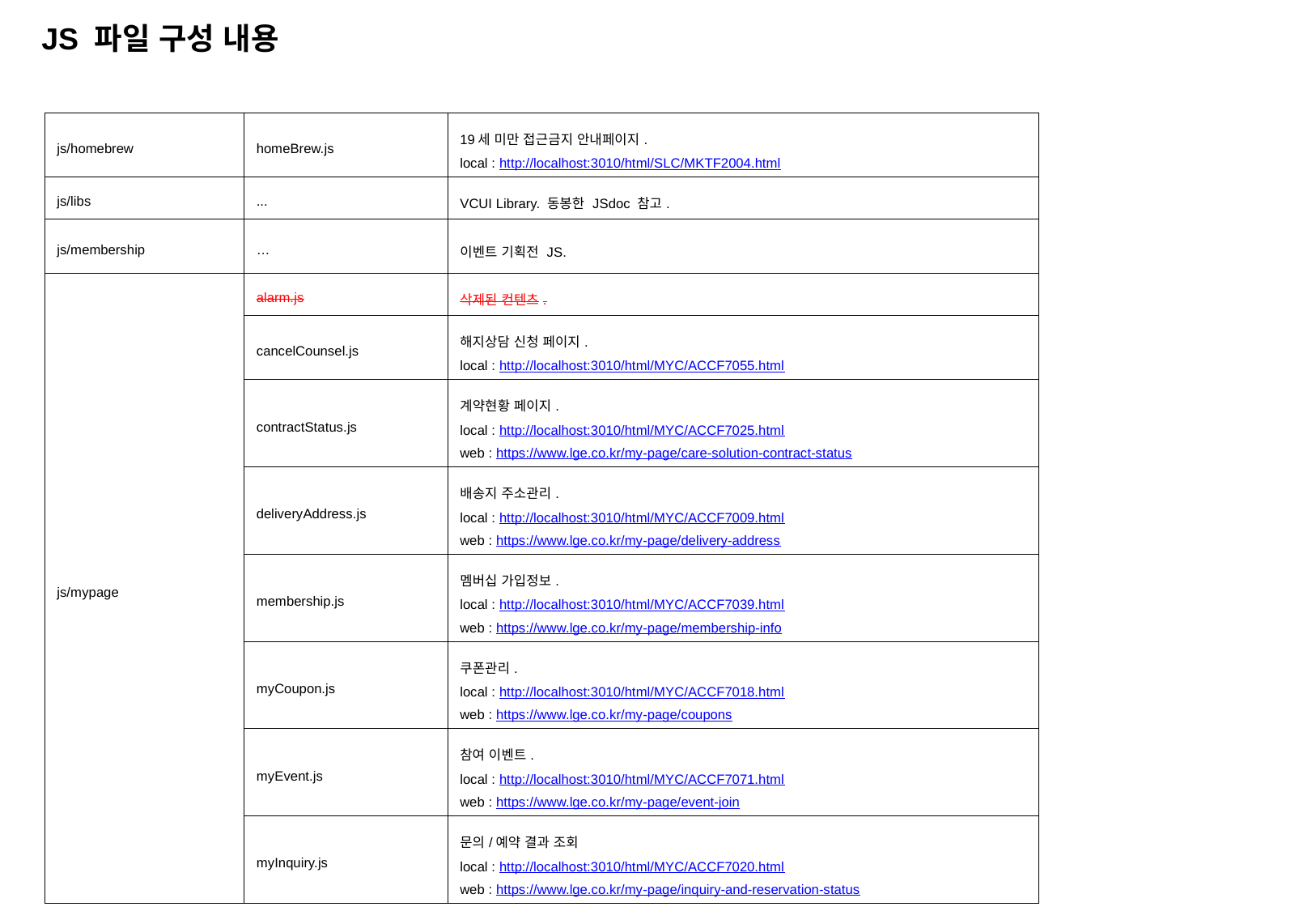

JS 파일 구성 내용
| js/homebrew | homeBrew.js | 19세 미만 접근금지 안내페이지. local : http://localhost:3010/html/SLC/MKTF2004.html |
| --- | --- | --- |
| js/libs | ... | VCUI Library. 동봉한 JSdoc 참고. |
| js/membership | … | 이벤트 기획전 JS. |
| js/mypage | alarm.js | 삭제된 컨텐츠. |
|  | cancelCounsel.js | 해지상담 신청 페이지. local : http://localhost:3010/html/MYC/ACCF7055.html |
|  | contractStatus.js | 계약현황 페이지. local : http://localhost:3010/html/MYC/ACCF7025.html web : https://www.lge.co.kr/my-page/care-solution-contract-status |
|  | deliveryAddress.js | 배송지 주소관리. local : http://localhost:3010/html/MYC/ACCF7009.html web : https://www.lge.co.kr/my-page/delivery-address |
|  | membership.js | 멤버십 가입정보. local : http://localhost:3010/html/MYC/ACCF7039.html web : https://www.lge.co.kr/my-page/membership-info |
|  | myCoupon.js | 쿠폰관리. local : http://localhost:3010/html/MYC/ACCF7018.html web : https://www.lge.co.kr/my-page/coupons |
|  | myEvent.js | 참여 이벤트. local : http://localhost:3010/html/MYC/ACCF7071.html web : https://www.lge.co.kr/my-page/event-join |
|  | myInquiry.js | 문의/예약 결과 조회 local : http://localhost:3010/html/MYC/ACCF7020.html web : https://www.lge.co.kr/my-page/inquiry-and-reservation-status |